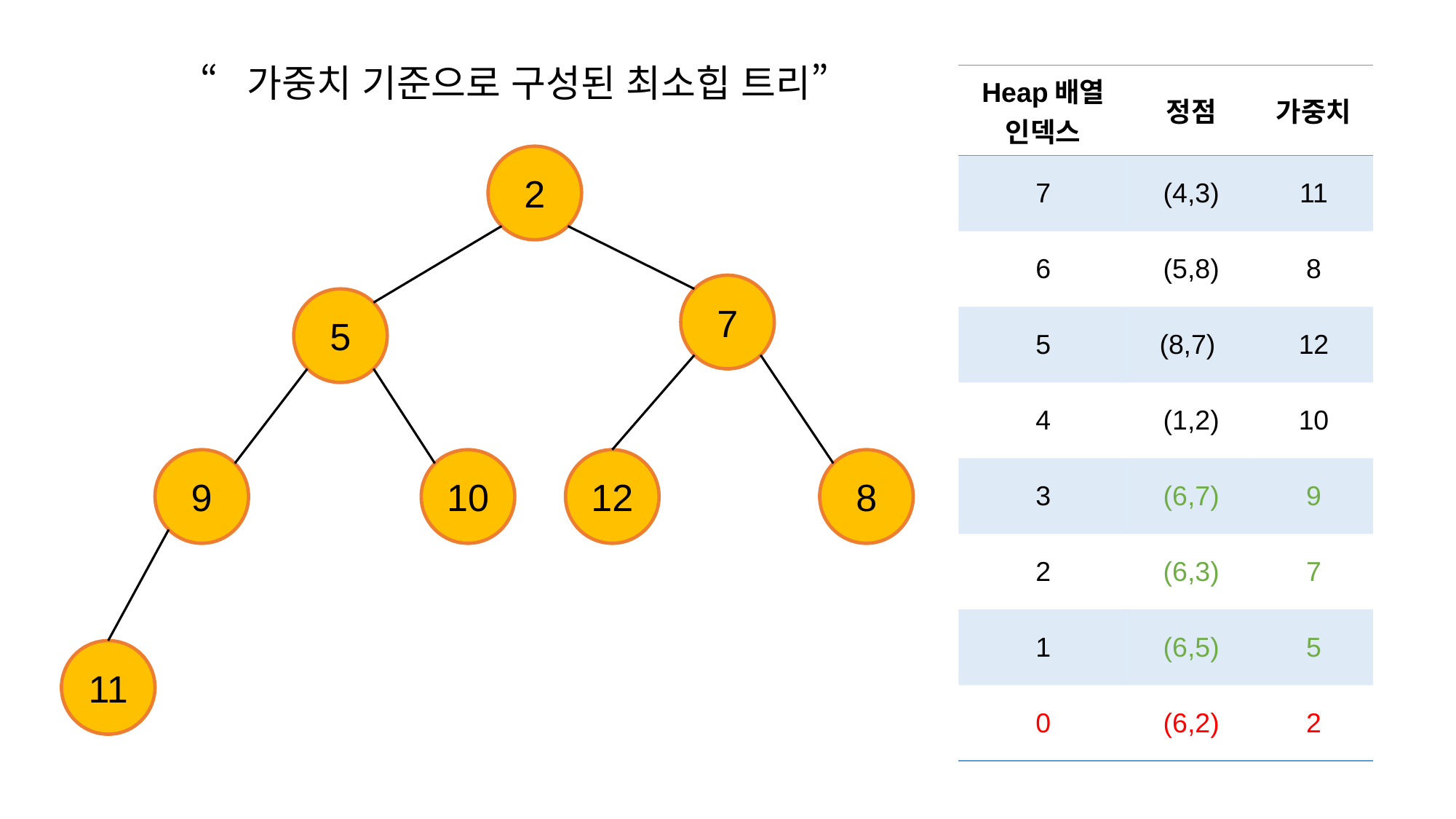

“가중치 기준으로 구성된 최소힙 트리”
| Heap배열 인덱스 | 정점 | 가중치 |
| --- | --- | --- |
| 7 | (4,3) | 11 |
| 6 | (5,8) | 8 |
| 5 | (8,7) | 12 |
| 4 | (1,2) | 10 |
| 3 | (6,7) | 9 |
| 2 | (6,3) | 7 |
| 1 | (6,5) | 5 |
| 0 | (6,2) | 2 |
2
7
5
9
10
12
8
11